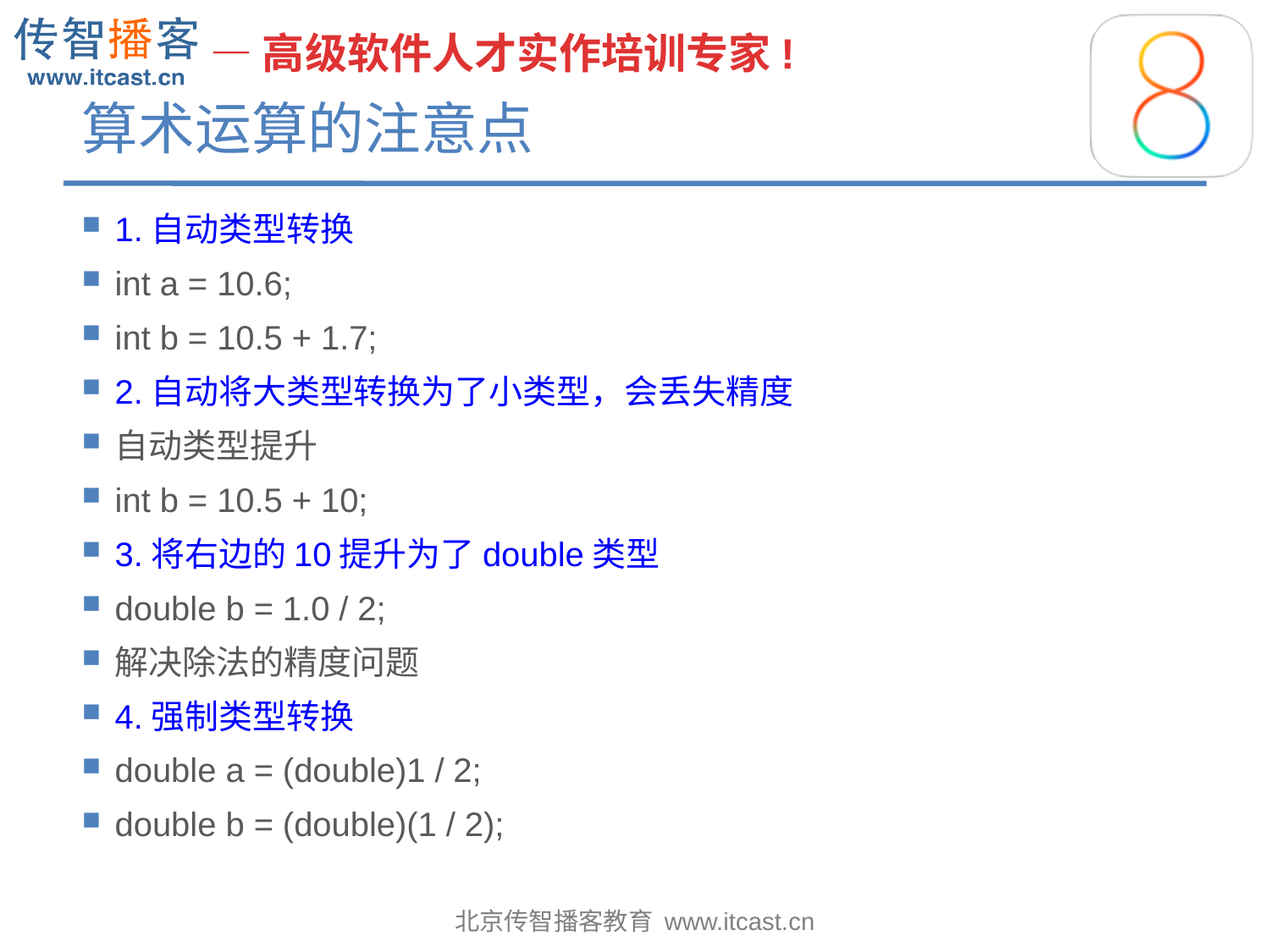

# 算术运算的注意点
1.自动类型转换
int a = 10.6;
int b = 10.5 + 1.7;
2.自动将大类型转换为了小类型，会丢失精度
自动类型提升
int b = 10.5 + 10;
3.将右边的10提升为了double类型
double b = 1.0 / 2;
解决除法的精度问题
4.强制类型转换
double a = (double)1 / 2;
double b = (double)(1 / 2);